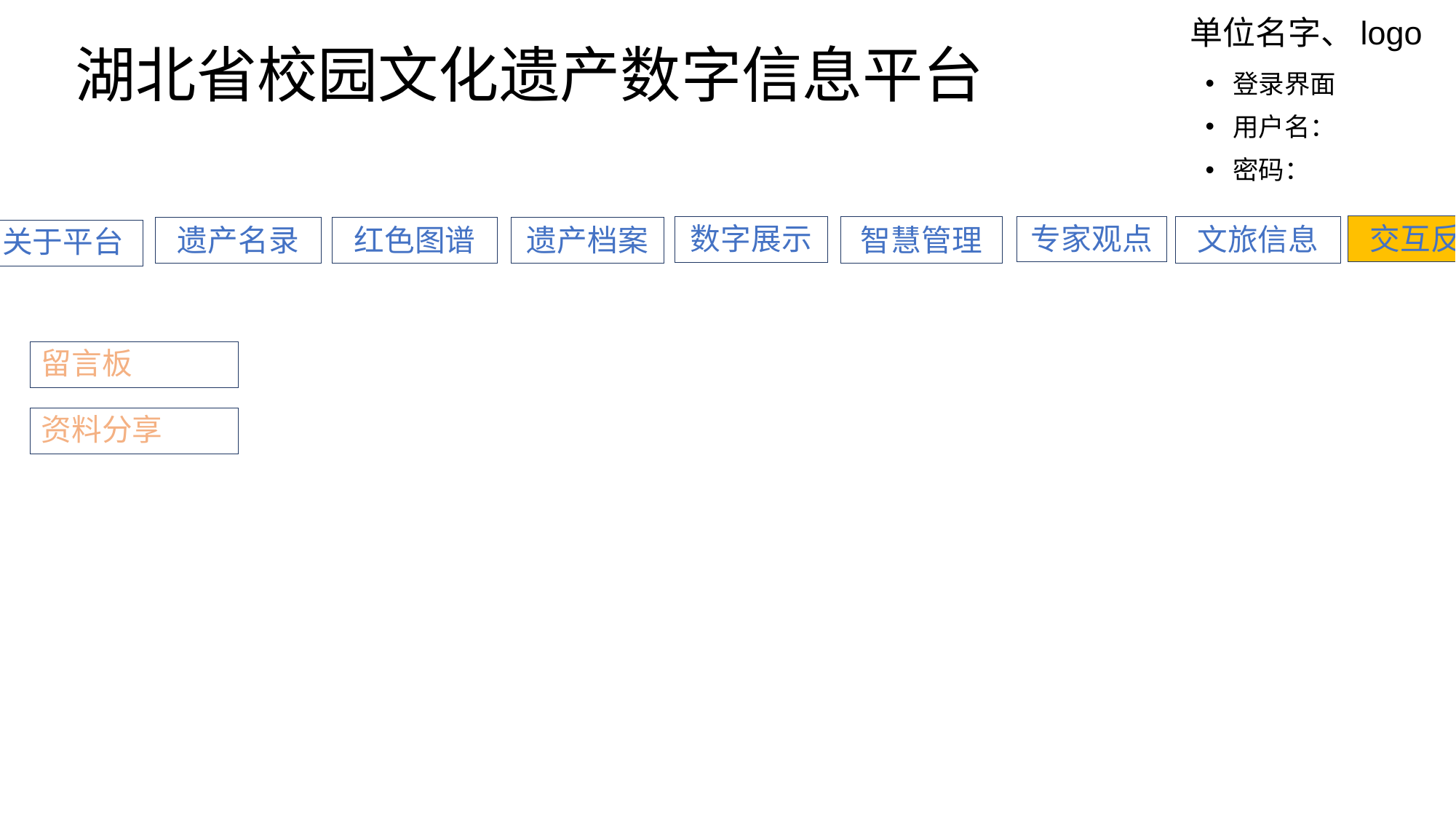

单位名字、logo
湖北省校园文化遗产数字信息平台
登录界面
用户名：
密码：
交互反馈
专家观点
文旅信息
数字展示
智慧管理
遗产名录
红色图谱
遗产档案
关于平台
留言板
资料分享